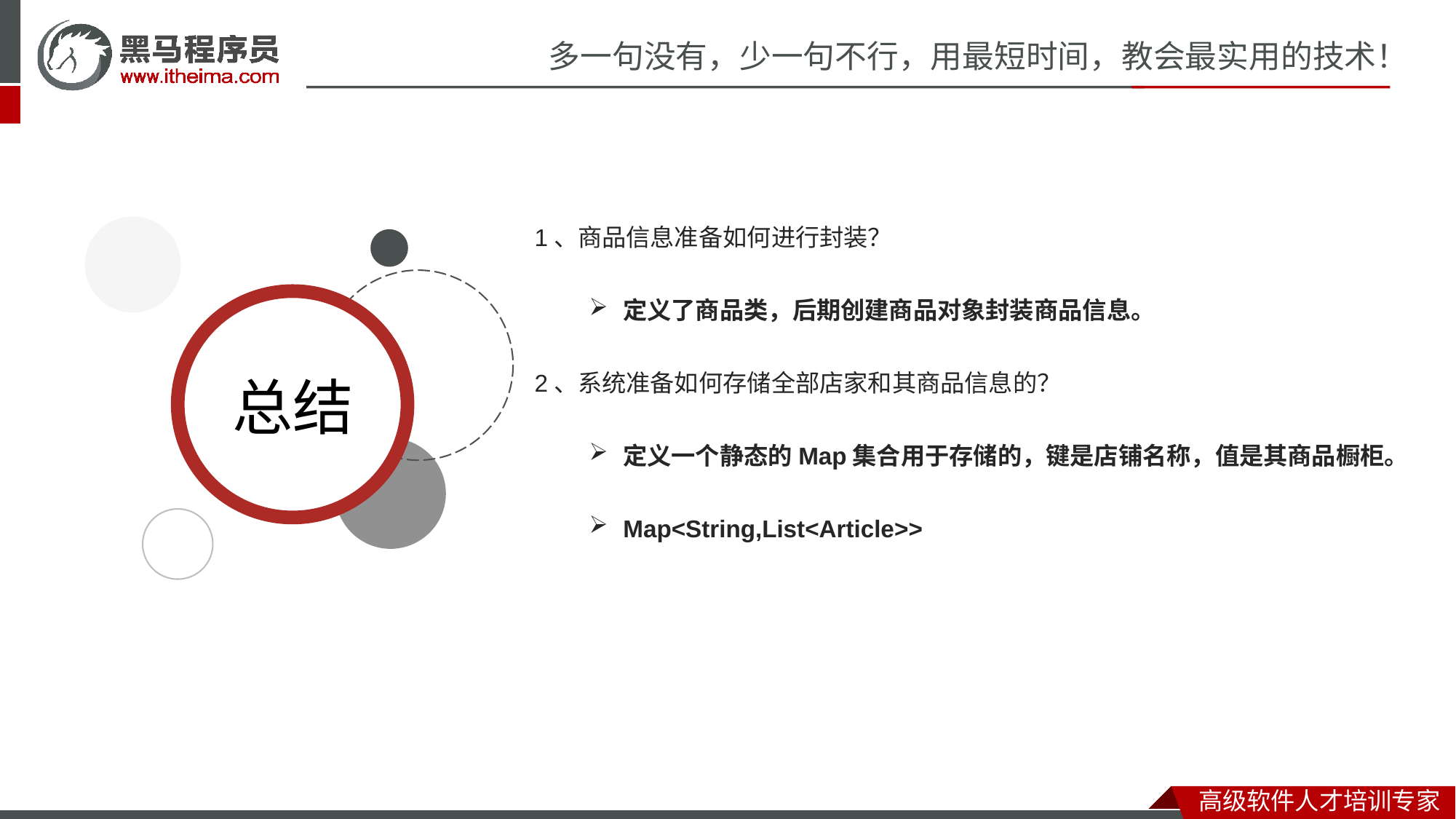

1、商品信息准备如何进行封装？
定义了商品类，后期创建商品对象封装商品信息。
2、系统准备如何存储全部店家和其商品信息的？
定义一个静态的Map集合用于存储的，键是店铺名称，值是其商品橱柜。
Map<String,List<Article>>